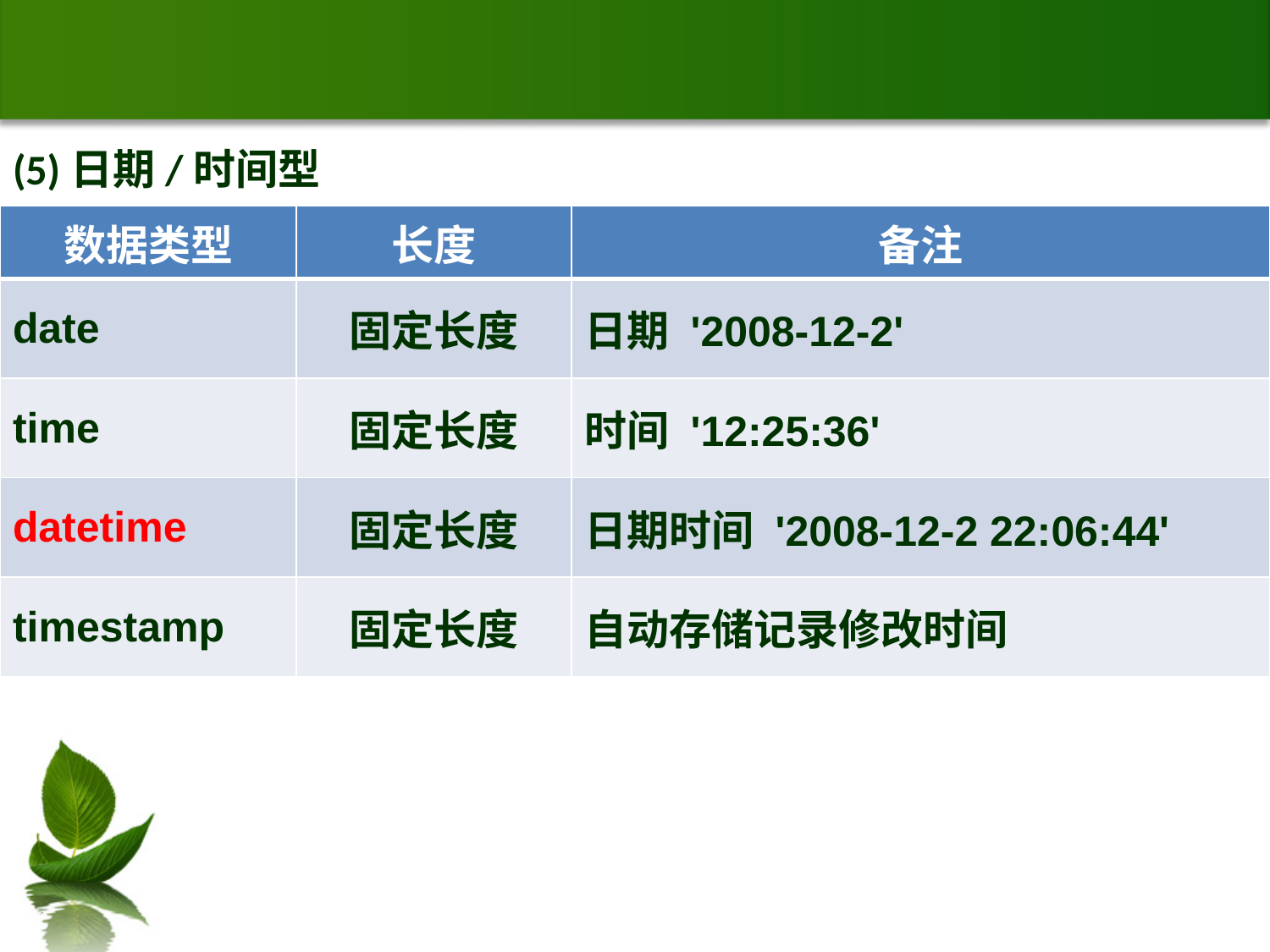

#
(5)日期/时间型
| 数据类型 | 长度 | 备注 |
| --- | --- | --- |
| date | 固定长度 | 日期 '2008-12-2' |
| time | 固定长度 | 时间 '12:25:36' |
| datetime | 固定长度 | 日期时间 '2008-12-2 22:06:44' |
| timestamp | 固定长度 | 自动存储记录修改时间 |